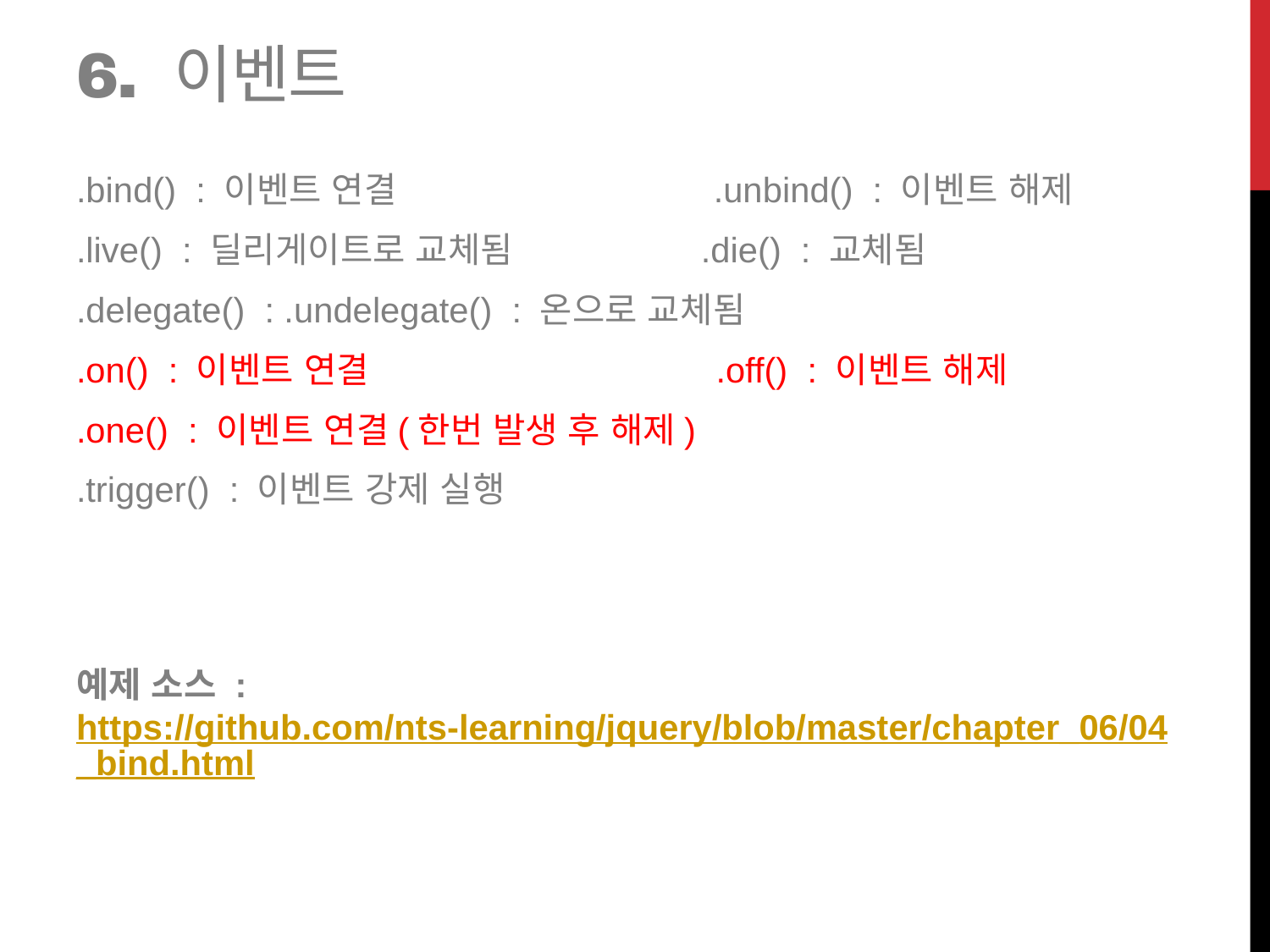

# 6. 이벤트
.bind()  : 이벤트 연결                               .unbind()  : 이벤트 해제
.live()  : 딜리게이트로 교체됨                  .die()  : 교체됨
.delegate()  : .undelegate()  : 온으로 교체됨
.on()  : 이벤트 연결                                  .off()  : 이벤트 해제
.one()  : 이벤트 연결(한번 발생 후 해제)
.trigger()  : 이벤트 강제 실행
예제 소스 : https://github.com/nts-learning/jquery/blob/master/chapter_06/04_bind.html